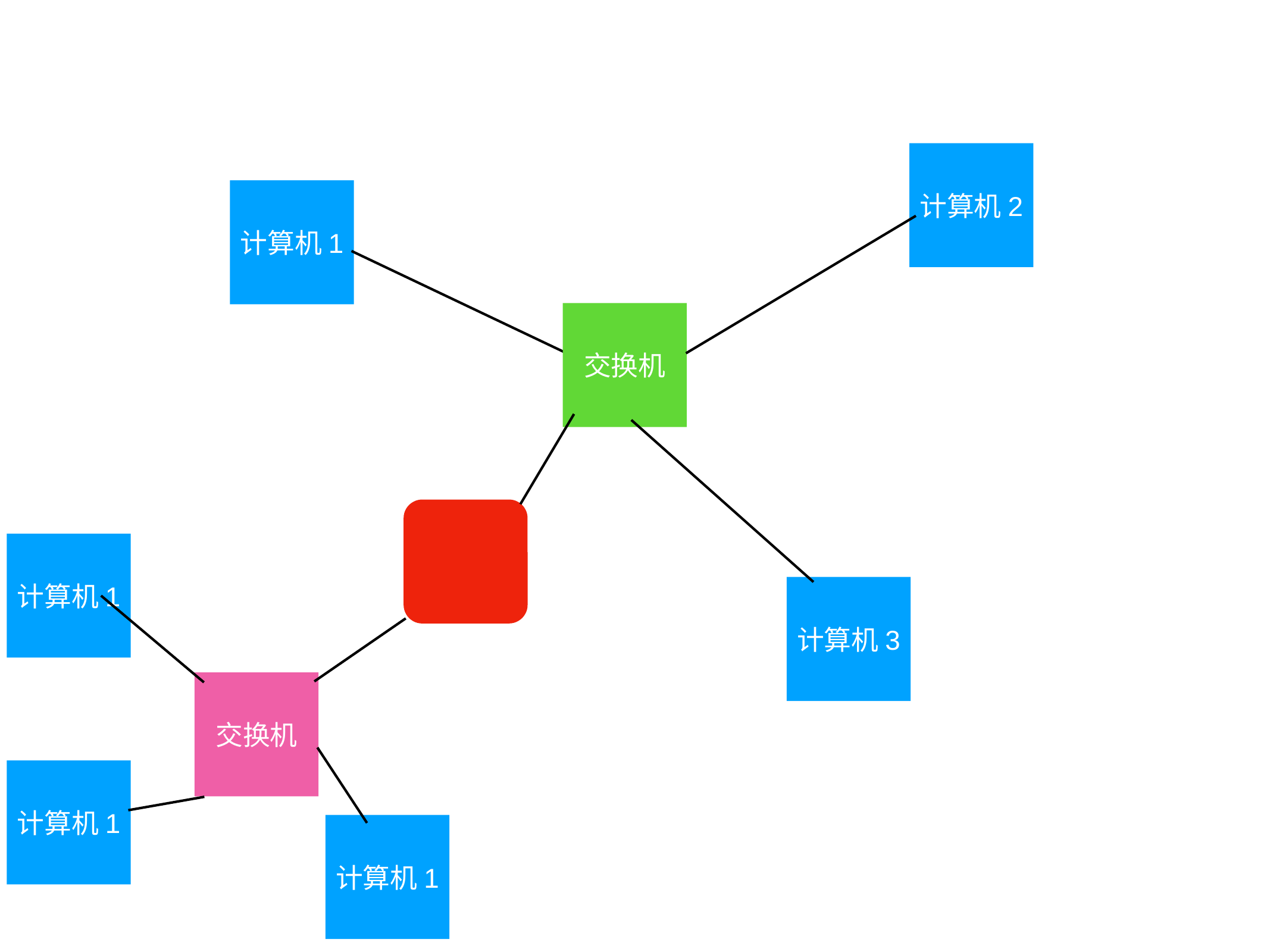

计算机2
计算机1

交换机

计算机1
计算机3

交换机

计算机1

计算机1